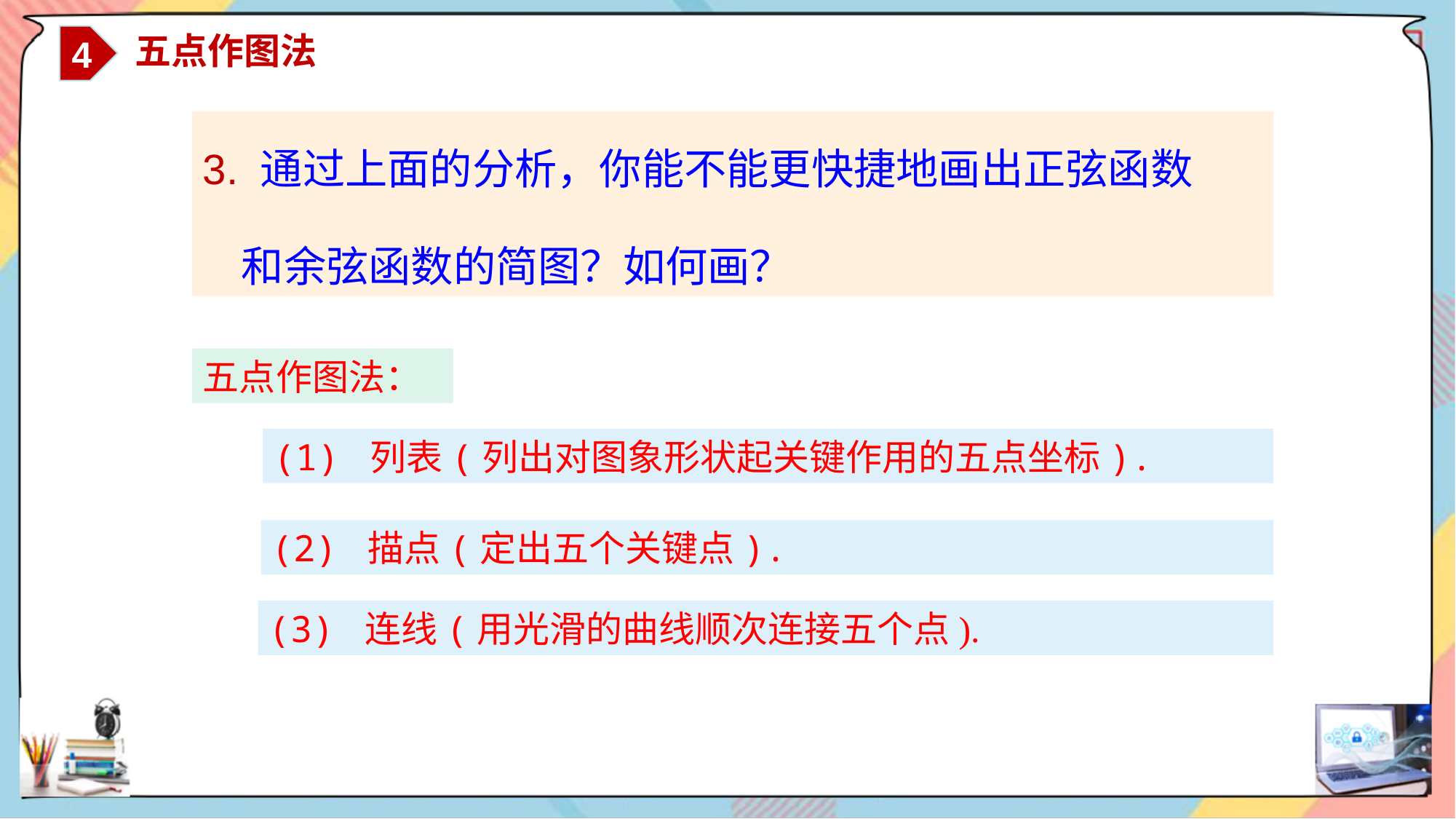

4
 五点作图法
3. 通过上面的分析，你能不能更快捷地画出正弦函数
   和余弦函数的简图？如何画？
五点作图法：
(1) 列表(列出对图象形状起关键作用的五点坐标).
(2) 描点(定出五个关键点).
(3) 连线(用光滑的曲线顺次连接五个点).